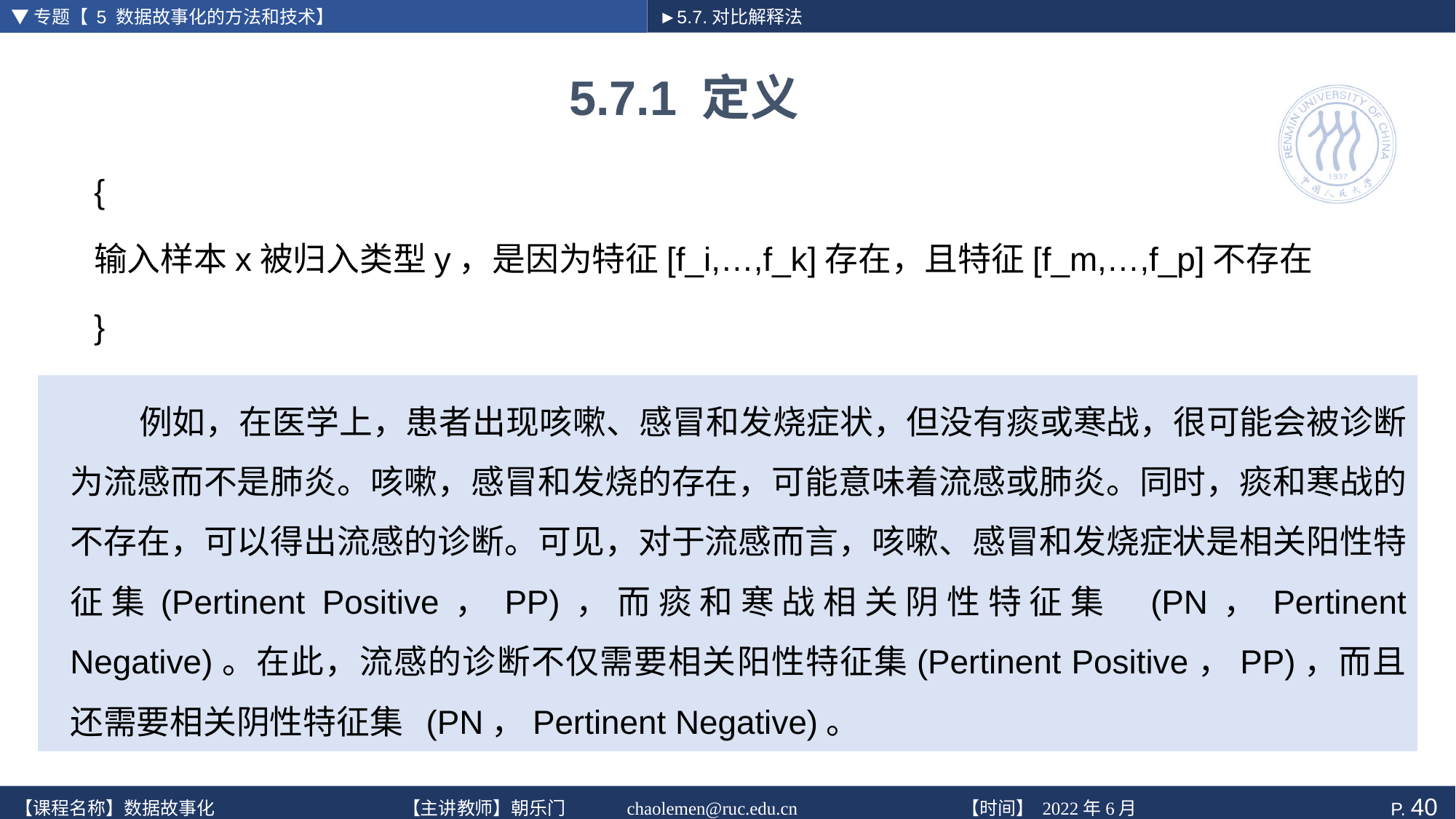

▼专题【 5 数据故事化的方法和技术】
►5.7.对比解释法
# 5.7.1 定义
{
输入样本x被归入类型y，是因为特征[f_i,…,f_k]存在，且特征[f_m,…,f_p]不存在
}
例如，在医学上，患者出现咳嗽、感冒和发烧症状，但没有痰或寒战，很可能会被诊断为流感而不是肺炎。咳嗽，感冒和发烧的存在，可能意味着流感或肺炎。同时，痰和寒战的不存在，可以得出流感的诊断。可见，对于流感而言，咳嗽、感冒和发烧症状是相关阳性特征集(Pertinent Positive，PP)，而痰和寒战相关阴性特征集  (PN，Pertinent Negative)。在此，流感的诊断不仅需要相关阳性特征集(Pertinent Positive，PP)，而且还需要相关阴性特征集  (PN，Pertinent Negative)。